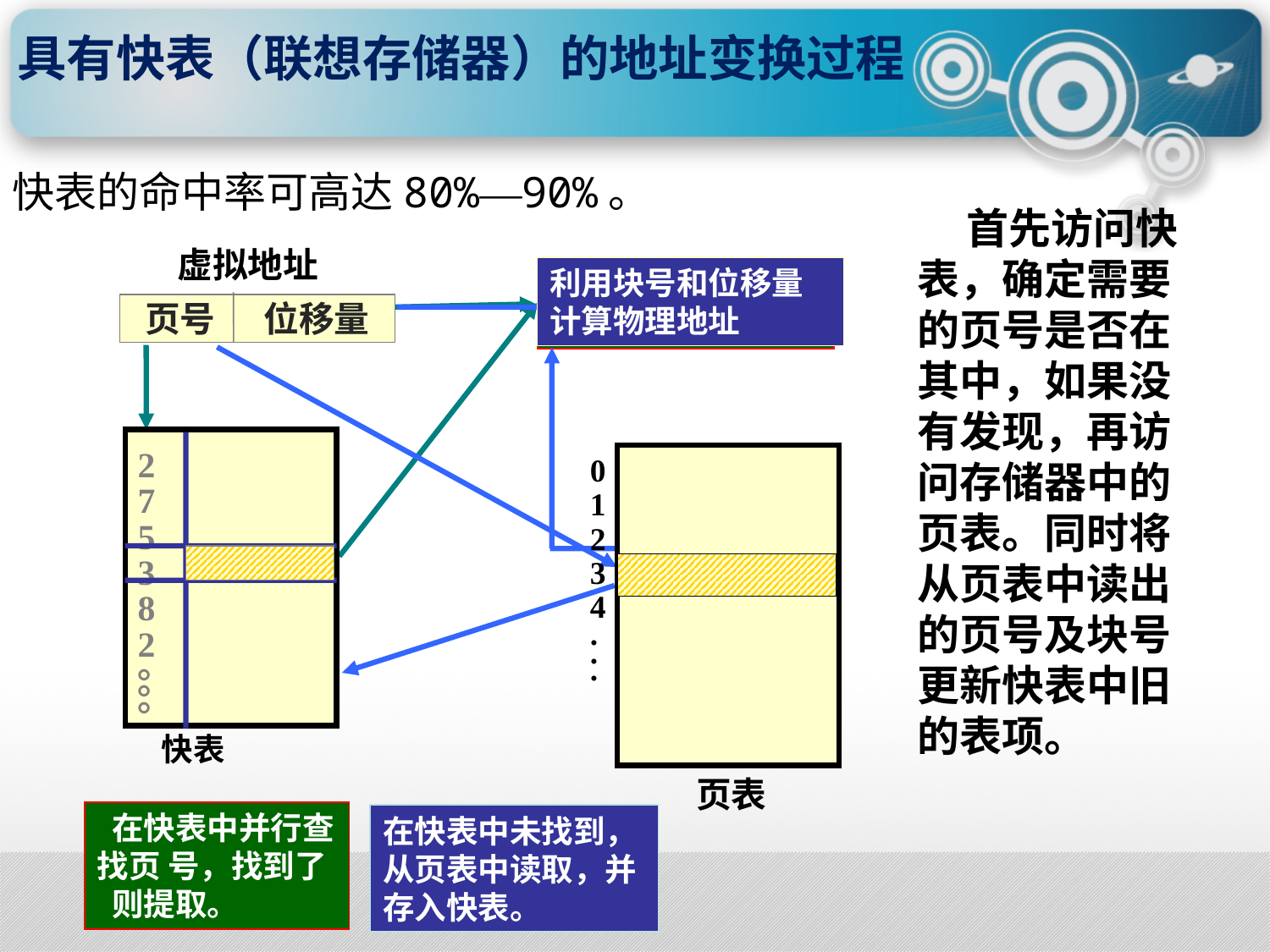

具有快表（联想存储器）的地址变换过程
快表的命中率可高达80%—90%。
     首先访问快表，确定需要的页号是否在其中，如果没有发现，再访问存储器中的页表。同时将从页表中读出的页号及块号更新快表中旧的表项。
虚拟地址
利用块号和位移量计算物理地址
利用块号和位移量计算物理地址

页号      位移量

2

2
7
5
3
8
2
。
。
。

0
1
2
3
4
.
.
.

快表
页表
 在快表中并行查找页 号，找到了
 则提取。
在快表中未找到，从页表中读取，并存入快表。